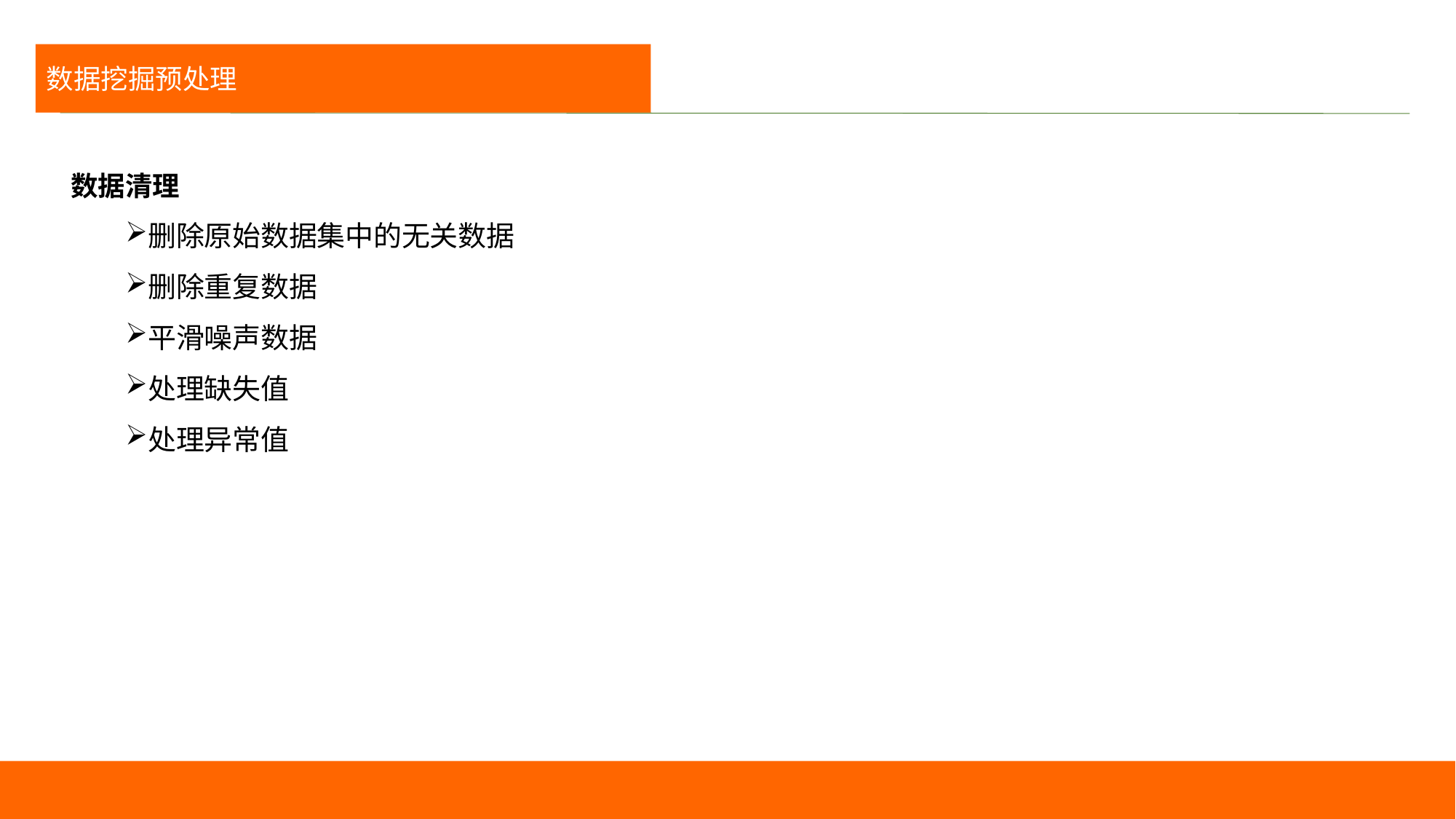

数据挖掘预处理
数据清理
删除原始数据集中的无关数据
删除重复数据
平滑噪声数据
处理缺失值
处理异常值

75